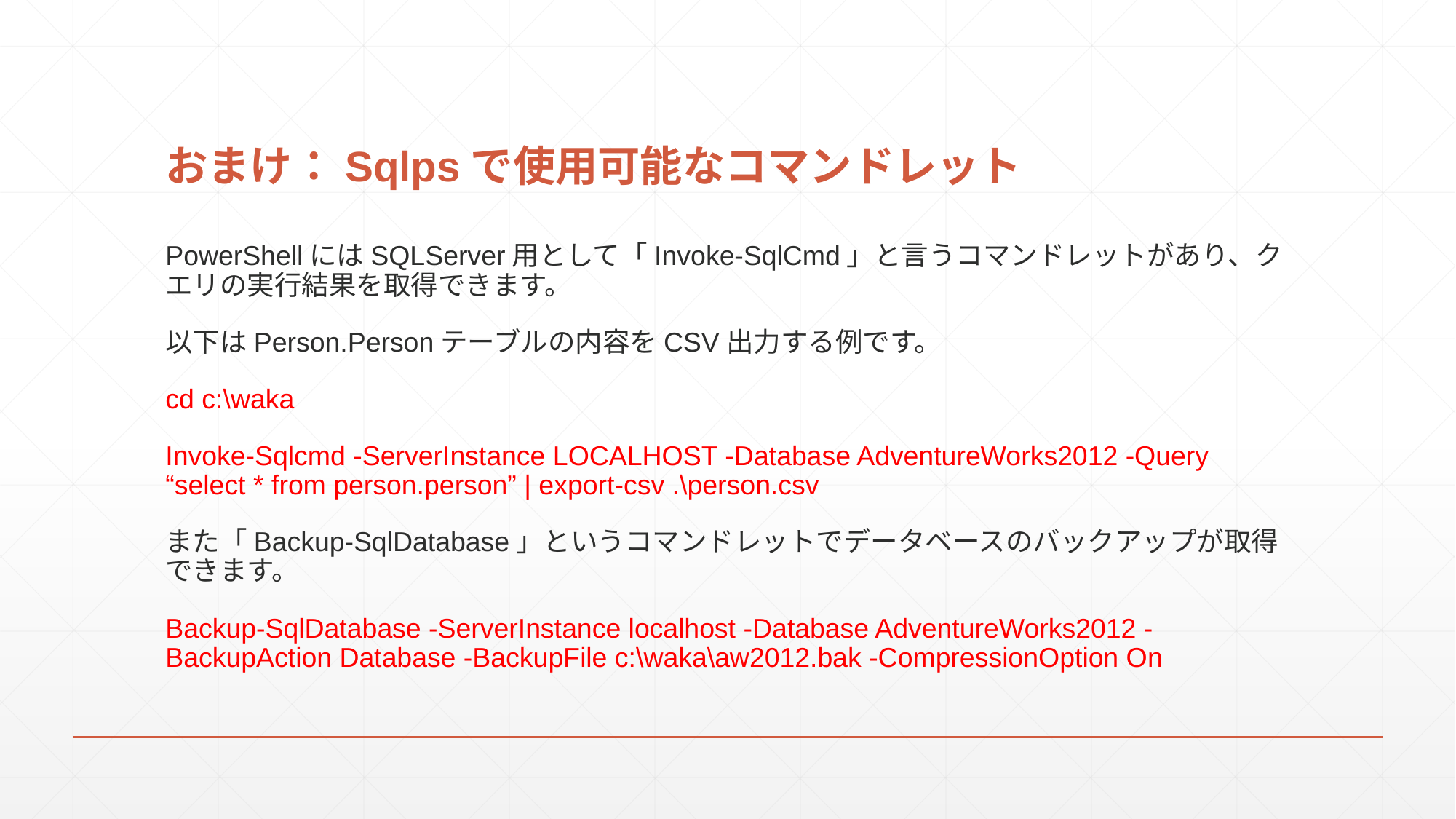

# おまけ：Sqlpsで使用可能なコマンドレット
PowerShellにはSQLServer用として「Invoke-SqlCmd」と言うコマンドレットがあり、クエリの実行結果を取得できます。
以下はPerson.Personテーブルの内容をCSV出力する例です。
cd c:\waka
Invoke-Sqlcmd -ServerInstance LOCALHOST -Database AdventureWorks2012 -Query “select * from person.person” | export-csv .\person.csv
また「Backup-SqlDatabase」というコマンドレットでデータベースのバックアップが取得できます。
Backup-SqlDatabase -ServerInstance localhost -Database AdventureWorks2012 -BackupAction Database -BackupFile c:\waka\aw2012.bak -CompressionOption On